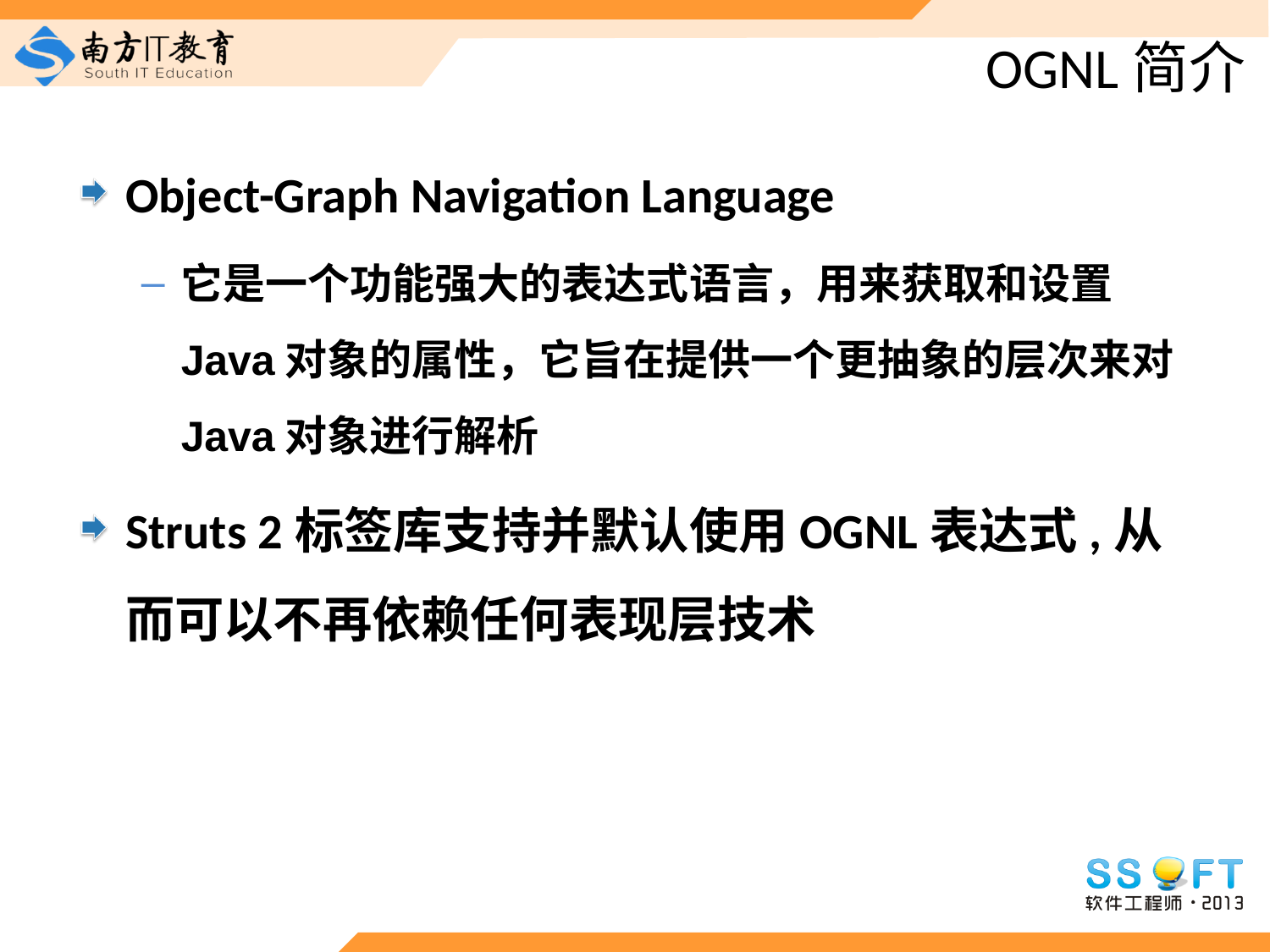

# OGNL简介
Object-Graph Navigation Language
它是一个功能强大的表达式语言，用来获取和设置Java对象的属性，它旨在提供一个更抽象的层次来对Java对象进行解析
Struts 2标签库支持并默认使用OGNL表达式,从而可以不再依赖任何表现层技术